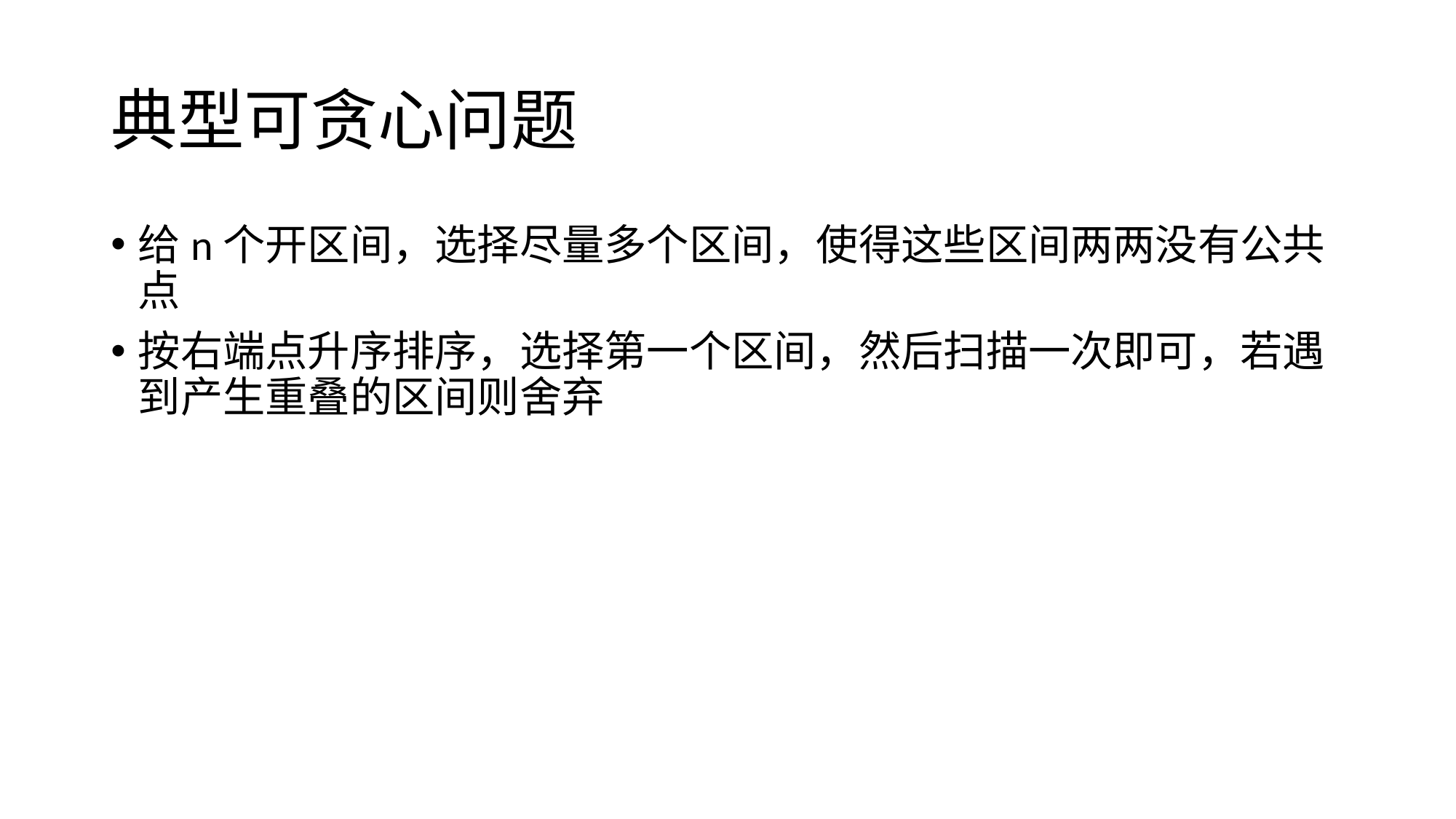

# 典型可贪心问题
给n个开区间，选择尽量多个区间，使得这些区间两两没有公共点
按右端点升序排序，选择第一个区间，然后扫描一次即可，若遇到产生重叠的区间则舍弃